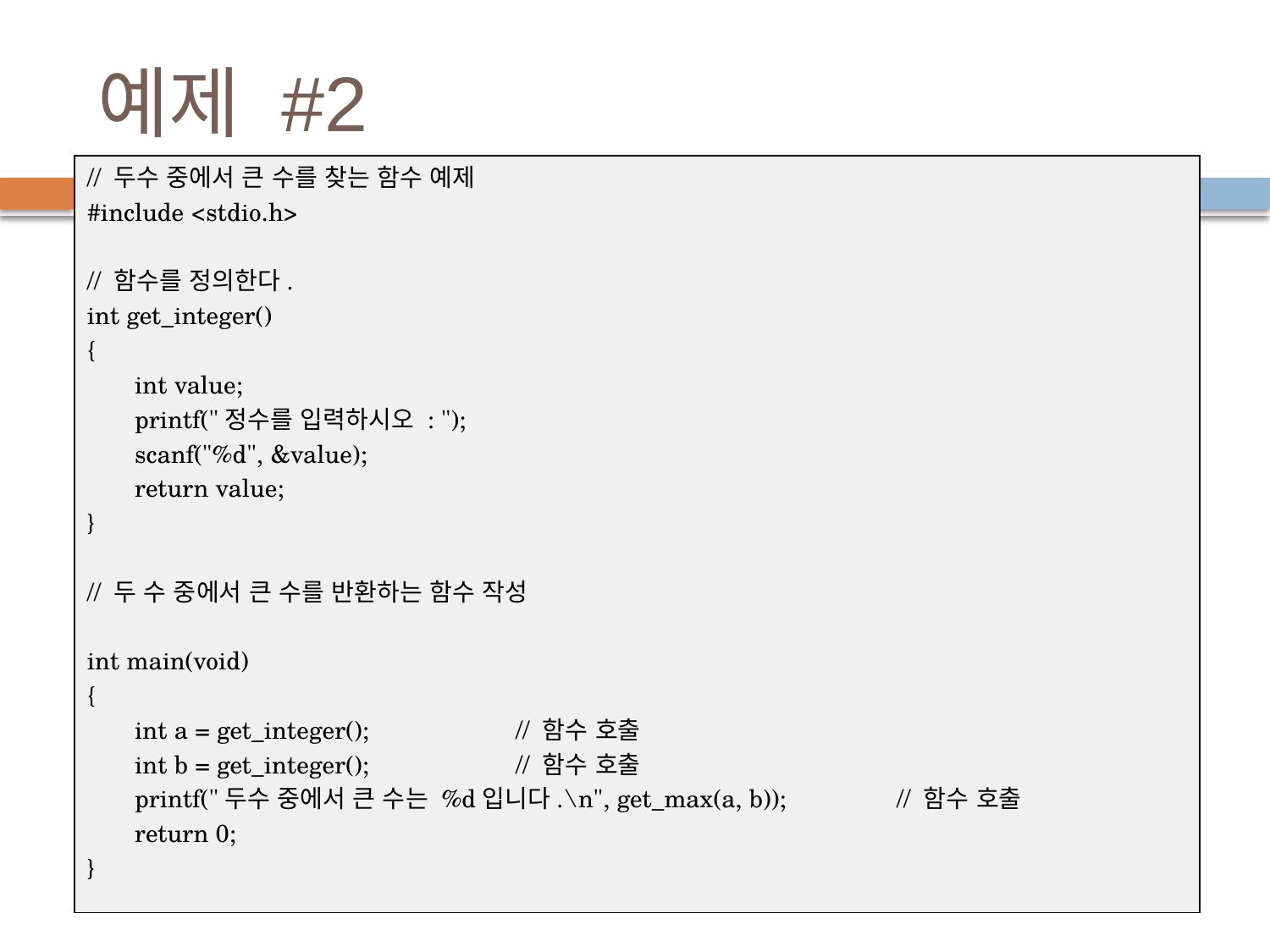

# 예제 #2
// 두수 중에서 큰 수를 찾는 함수 예제
#include <stdio.h>

// 함수를 정의한다.
int get_integer()
{
	int value;
	printf("정수를 입력하시오 : ");
	scanf("%d", &value);
	return value;
}

// 두 수 중에서 큰 수를 반환하는 함수 작성

int main(void)
{
	int a = get_integer();		// 함수 호출
	int b = get_integer();		// 함수 호출
	printf("두수 중에서 큰 수는 %d입니다.\n", get_max(a, b));	// 함수 호출
	return 0;
}